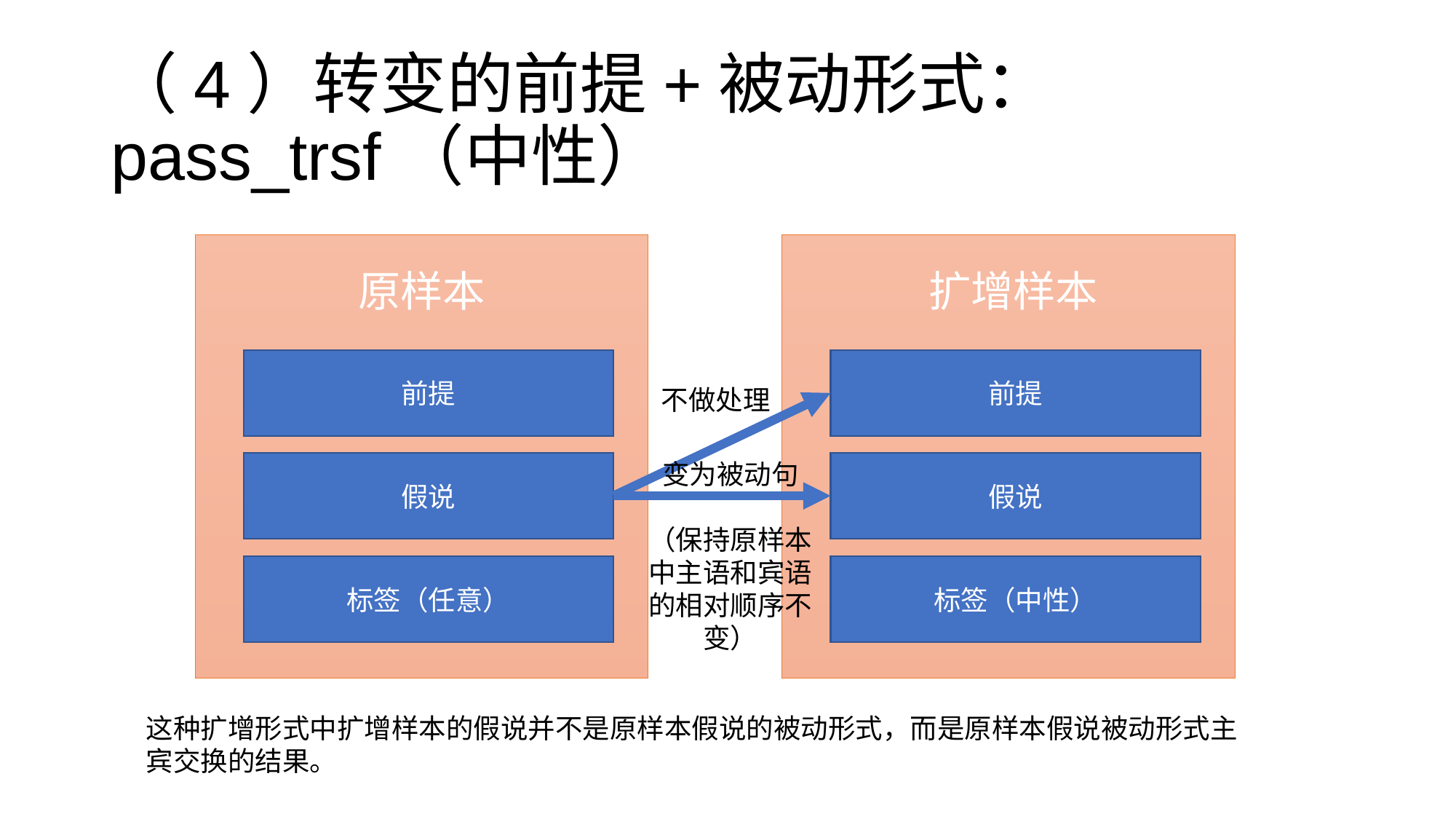

# （4）转变的前提+被动形式：pass_trsf（中性）

原样本
前提
假说
标签（任意）

扩增样本
前提
假说
标签（中性）
变为被动句

（保持原样本中主语和宾语的相对顺序不变）
不做处理
这种扩增形式中扩增样本的假说并不是原样本假说的被动形式，而是原样本假说被动形式主宾交换的结果。